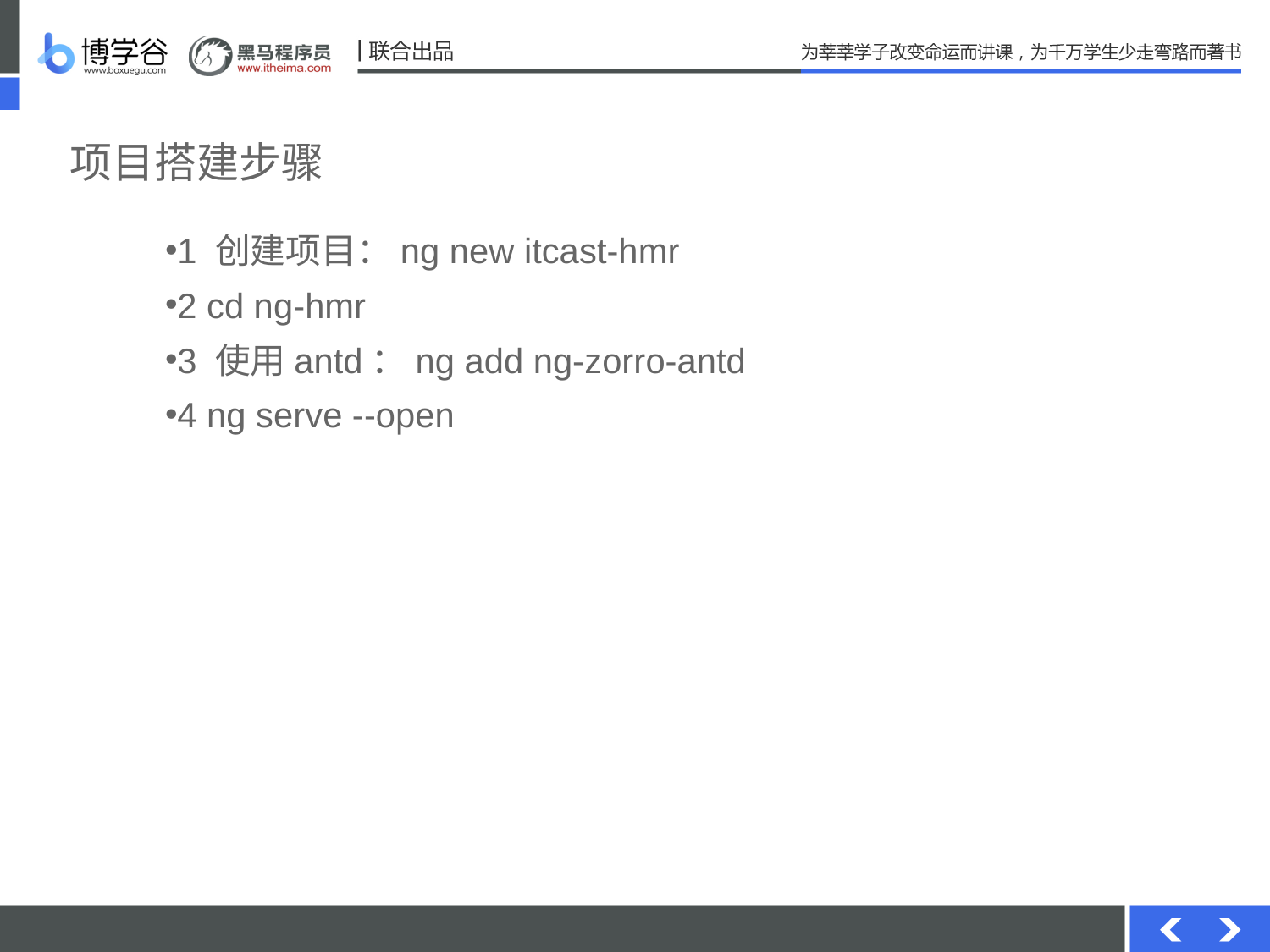

# 项目搭建步骤
1 创建项目：ng new itcast-hmr
2 cd ng-hmr
3 使用antd：ng add ng-zorro-antd
4 ng serve --open